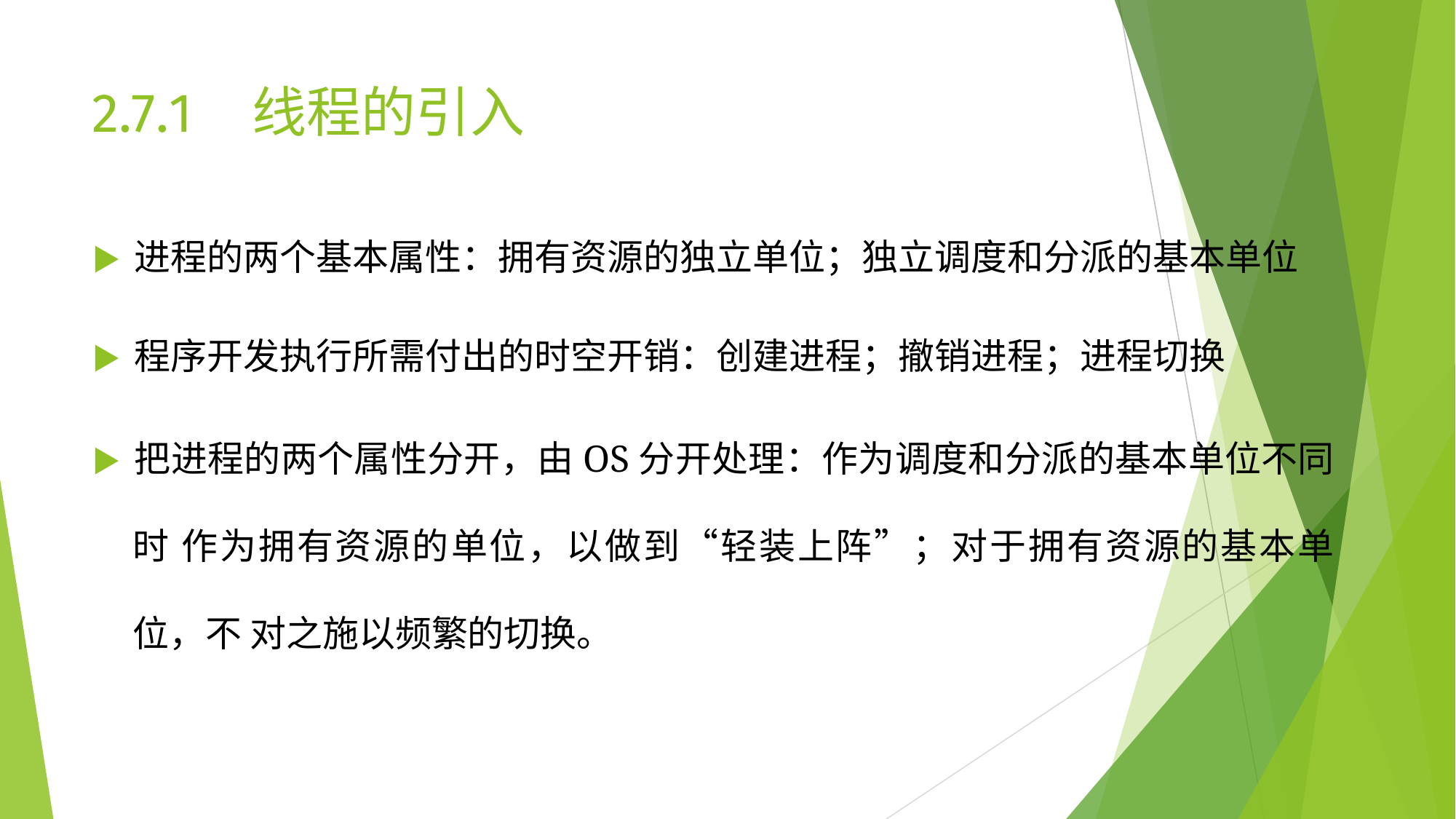

# 2.7.1	线程的引入
▶	进程的两个基本属性：拥有资源的独立单位；独立调度和分派的基本单位

▶	程序开发执行所需付出的时空开销：创建进程；撤销进程；进程切换
▶ 把进程的两个属性分开，由OS分开处理：作为调度和分派的基本单位不同时 作为拥有资源的单位，以做到“轻装上阵”；对于拥有资源的基本单位，不 对之施以频繁的切换。